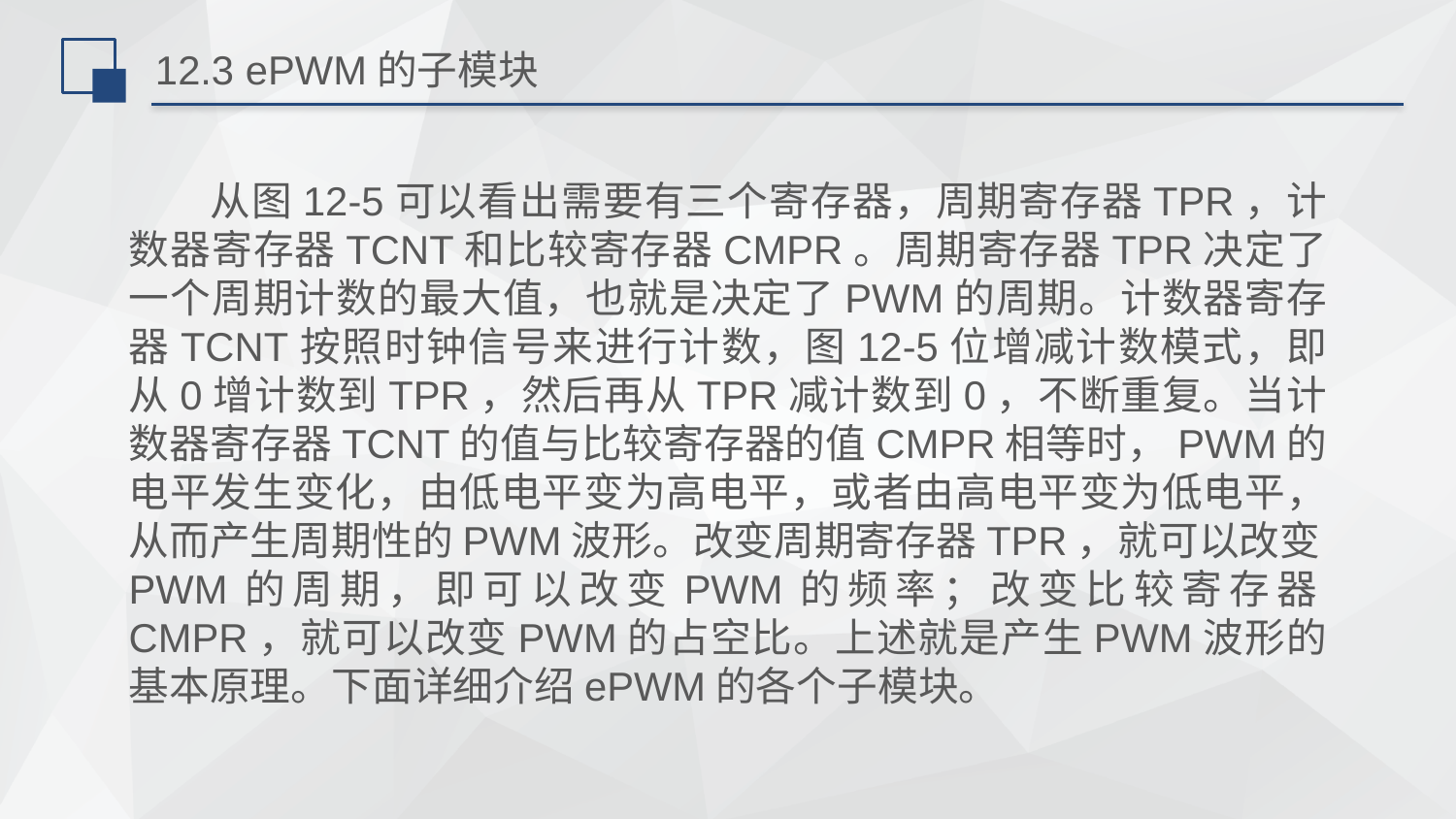

# 12.3 ePWM的子模块
       从图12-5可以看出需要有三个寄存器，周期寄存器TPR，计数器寄存器TCNT和比较寄存器CMPR。周期寄存器TPR决定了一个周期计数的最大值，也就是决定了PWM的周期。计数器寄存器TCNT按照时钟信号来进行计数，图12-5位增减计数模式，即从0增计数到TPR，然后再从TPR减计数到0，不断重复。当计数器寄存器TCNT的值与比较寄存器的值CMPR相等时，PWM的电平发生变化，由低电平变为高电平，或者由高电平变为低电平，从而产生周期性的PWM波形。改变周期寄存器TPR，就可以改变PWM的周期，即可以改变PWM的频率；改变比较寄存器CMPR，就可以改变PWM的占空比。上述就是产生PWM波形的基本原理。下面详细介绍ePWM的各个子模块。